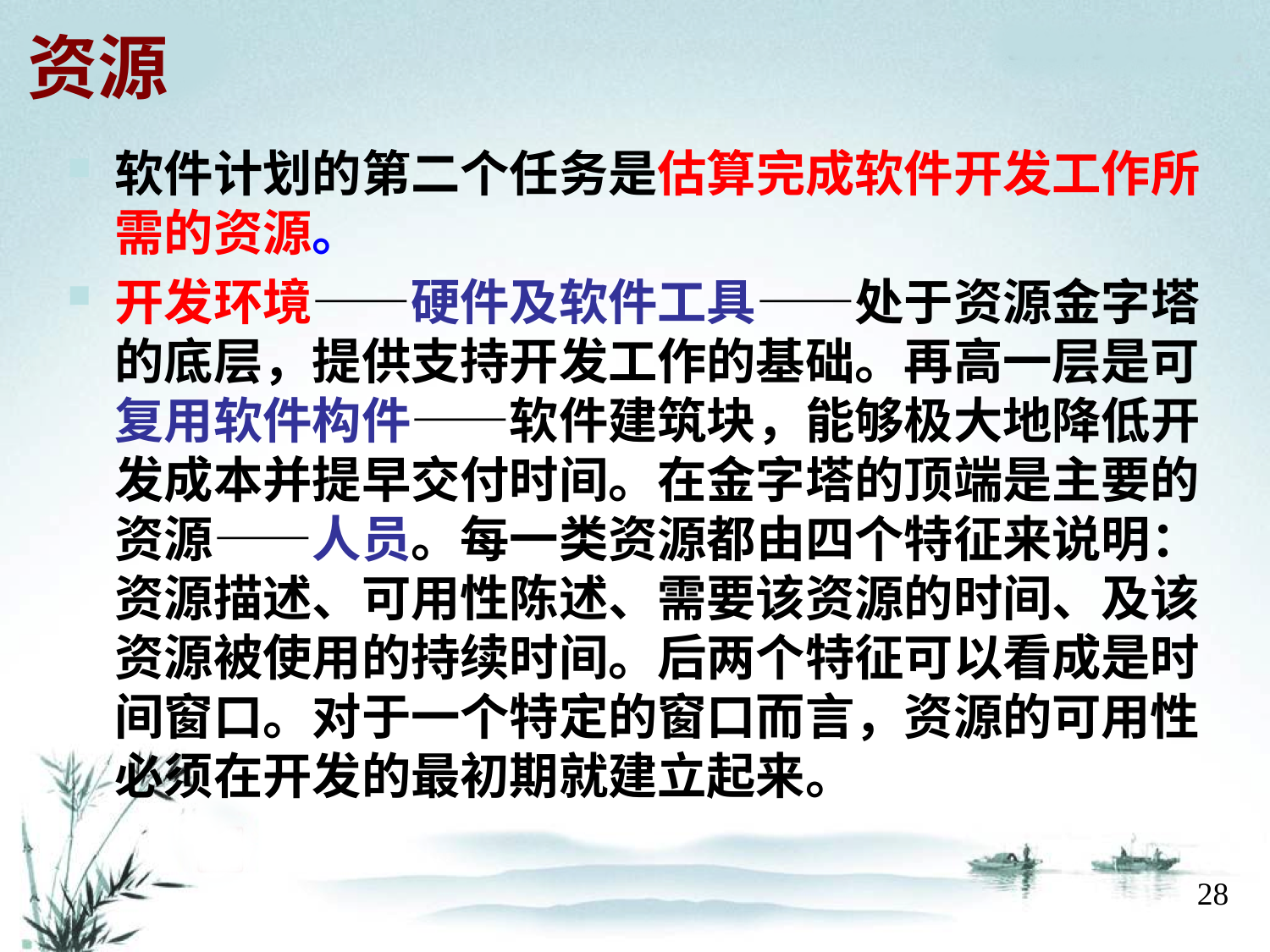

# 资源
软件计划的第二个任务是估算完成软件开发工作所需的资源。
开发环境――硬件及软件工具――处于资源金字塔的底层，提供支持开发工作的基础。再高一层是可复用软件构件――软件建筑块，能够极大地降低开发成本并提早交付时间。在金字塔的顶端是主要的资源――人员。每一类资源都由四个特征来说明：资源描述、可用性陈述、需要该资源的时间、及该资源被使用的持续时间。后两个特征可以看成是时间窗口。对于一个特定的窗口而言，资源的可用性必须在开发的最初期就建立起来。
28